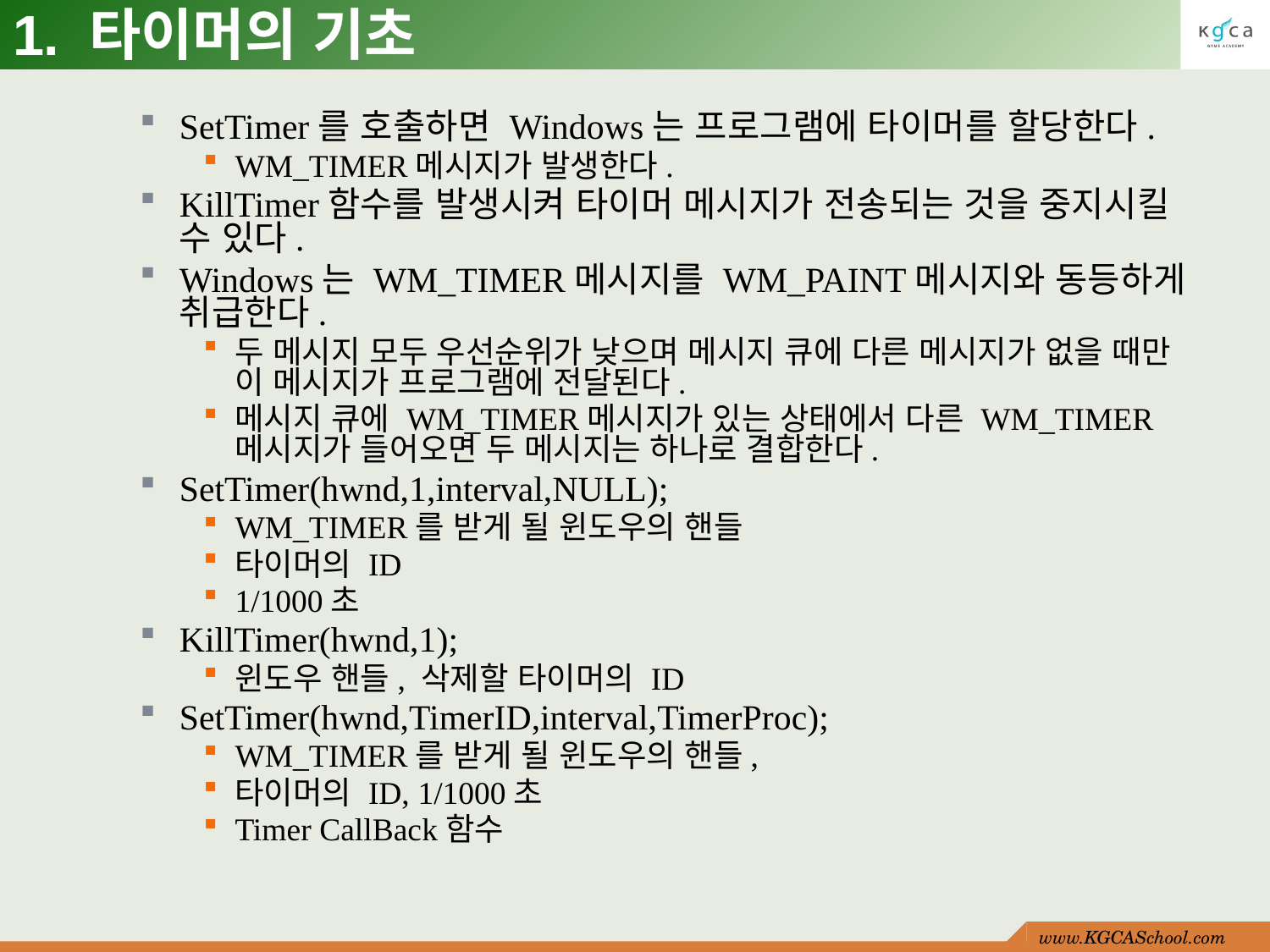

# 1. 타이머의 기초
SetTimer를 호출하면 Windows는 프로그램에 타이머를 할당한다.
WM_TIMER메시지가 발생한다.
KillTimer함수를 발생시켜 타이머 메시지가 전송되는 것을 중지시킬 수 있다.
Windows는 WM_TIMER메시지를 WM_PAINT메시지와 동등하게 취급한다.
두 메시지 모두 우선순위가 낮으며 메시지 큐에 다른 메시지가 없을 때만 이 메시지가 프로그램에 전달된다.
메시지 큐에 WM_TIMER메시지가 있는 상태에서 다른 WM_TIMER메시지가 들어오면 두 메시지는 하나로 결합한다.
SetTimer(hwnd,1,interval,NULL);
WM_TIMER를 받게 될 윈도우의 핸들
타이머의 ID
1/1000초
KillTimer(hwnd,1);
윈도우 핸들, 삭제할 타이머의 ID
SetTimer(hwnd,TimerID,interval,TimerProc);
WM_TIMER를 받게 될 윈도우의 핸들,
타이머의 ID, 1/1000초
Timer CallBack함수